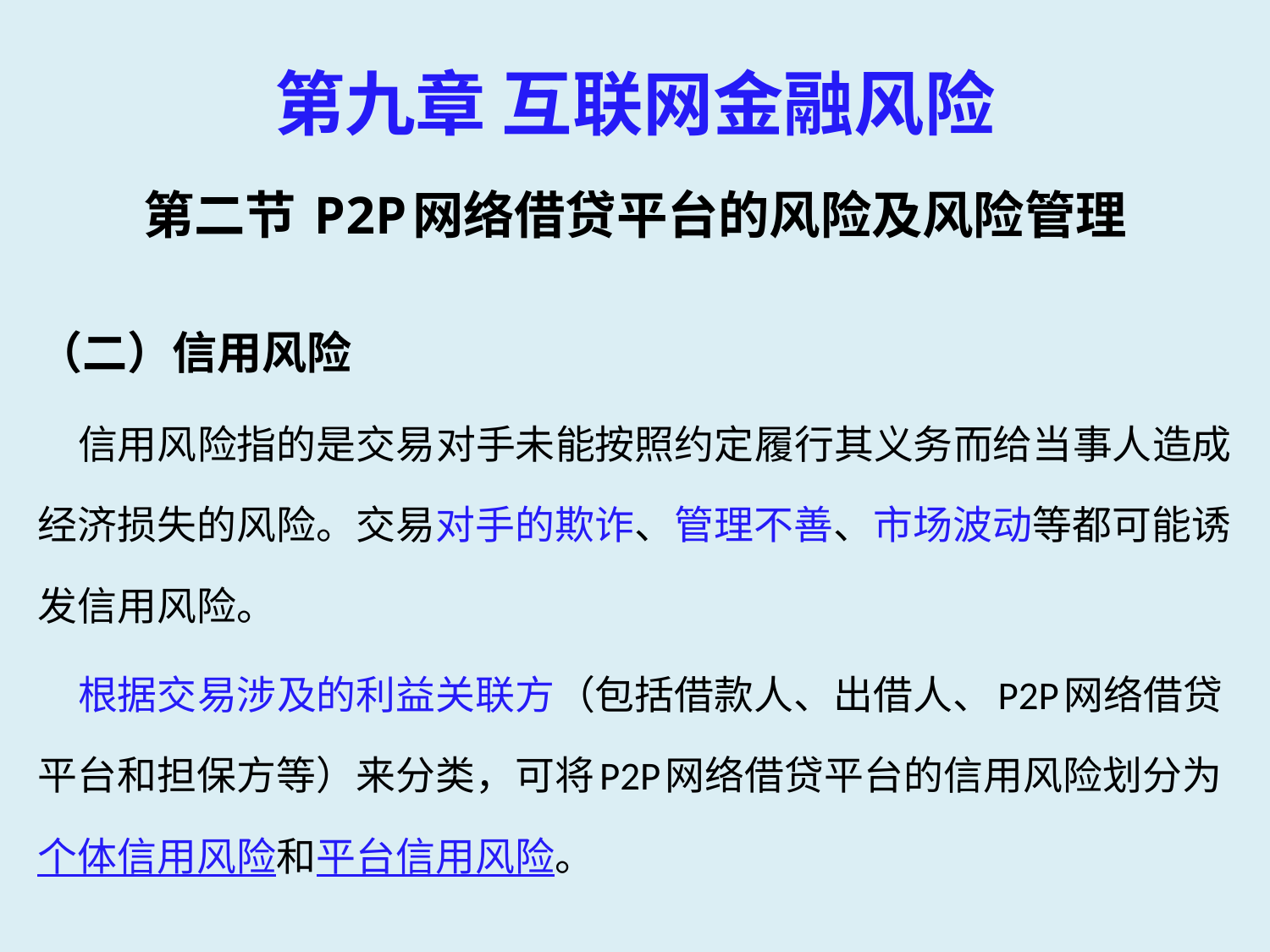

# 第九章 互联网金融风险
第二节 P2P网络借贷平台的风险及风险管理

（二）信用风险
    信用风险指的是交易对手未能按照约定履行其义务而给当事人造成经济损失的风险。交易对手的欺诈、管理不善、市场波动等都可能诱发信用风险。
    根据交易涉及的利益关联方（包括借款人、出借人、P2P网络借贷平台和担保方等）来分类，可将P2P网络借贷平台的信用风险划分为个体信用风险和平台信用风险。
15